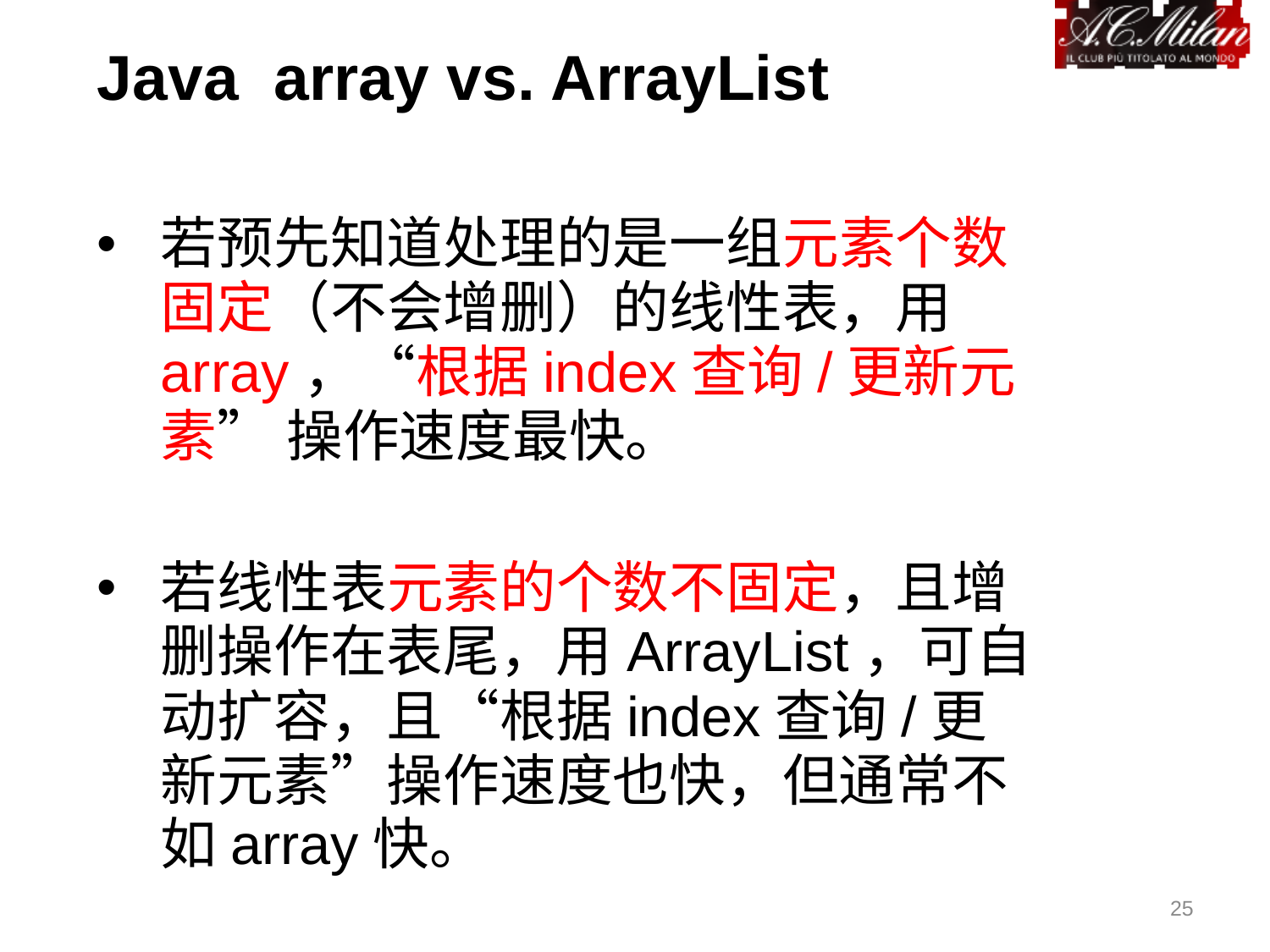

Java  array vs. ArrayList

若预先知道处理的是一组元素个数固定（不会增删）的线性表，用array，“根据index查询/更新元素” 操作速度最快。

若线性表元素的个数不固定，且增删操作在表尾，用ArrayList，可自动扩容，且“根据index查询/更新元素”操作速度也快，但通常不如array快。
25